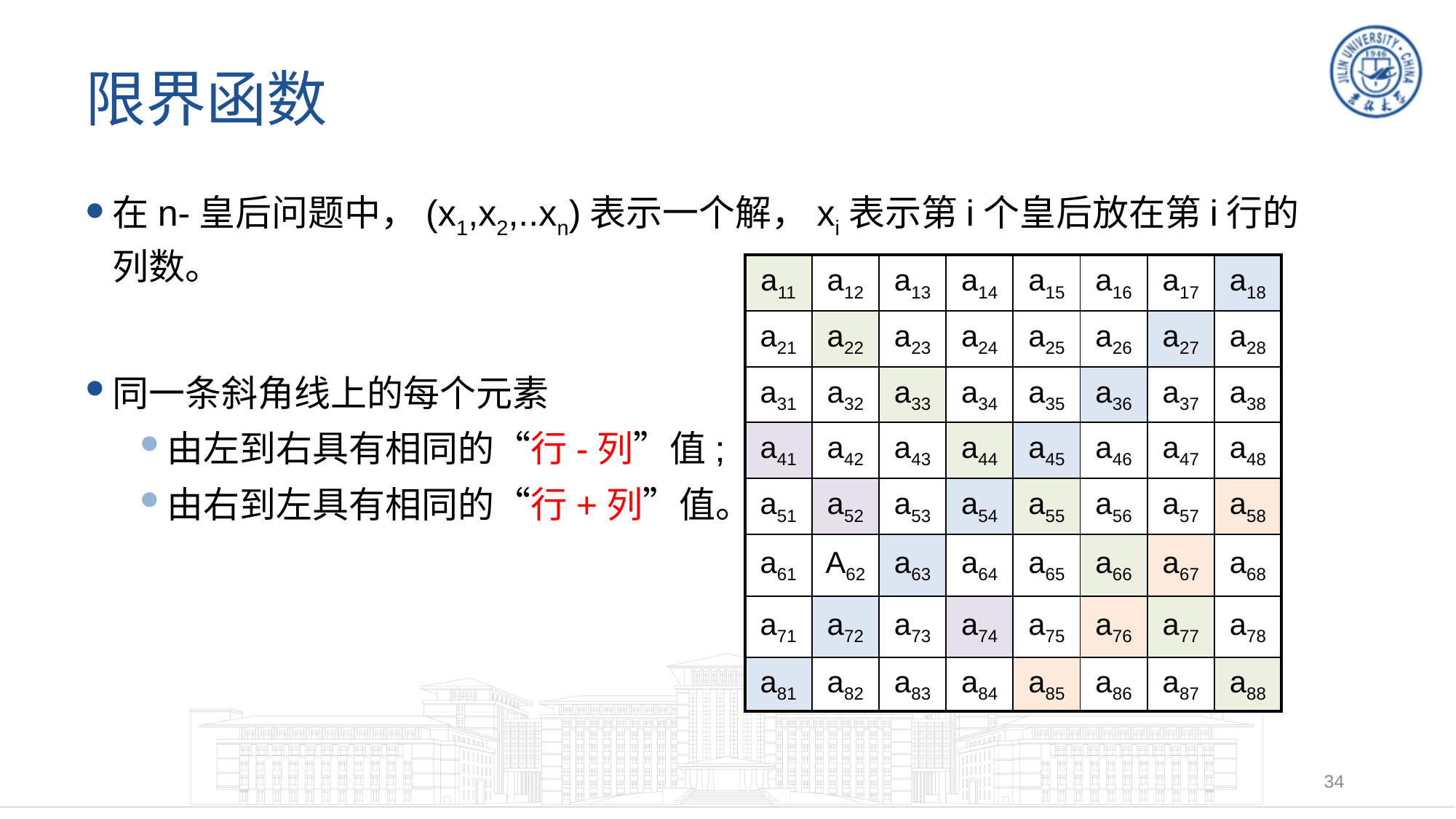

# 限界函数
在n-皇后问题中，(x1,x2,..xn)表示一个解，xi表示第i个皇后放在第i行的列数。

同一条斜角线上的每个元素
由左到右具有相同的“行-列”值;
由右到左具有相同的“行+列”值。

| a11 | a12 | a13 | a14 | a15 | a16 | a17 | a18 |
| --- | --- | --- | --- | --- | --- | --- | --- |
| a21 | a22 | a23 | a24 | a25 | a26 | a27 | a28 |
| a31 | a32 | a33 | a34 | a35 | a36 | a37 | a38 |
| a41 | a42 | a43 | a44 | a45 | a46 | a47 | a48 |
| a51 | a52 | a53 | a54 | a55 | a56 | a57 | a58 |
| a61 | A62 | a63 | a64 | a65 | a66 | a67 | a68 |
| a71 | a72 | a73 | a74 | a75 | a76 | a77 | a78 |
| a81 | a82 | a83 | a84 | a85 | a86 | a87 | a88 |
34